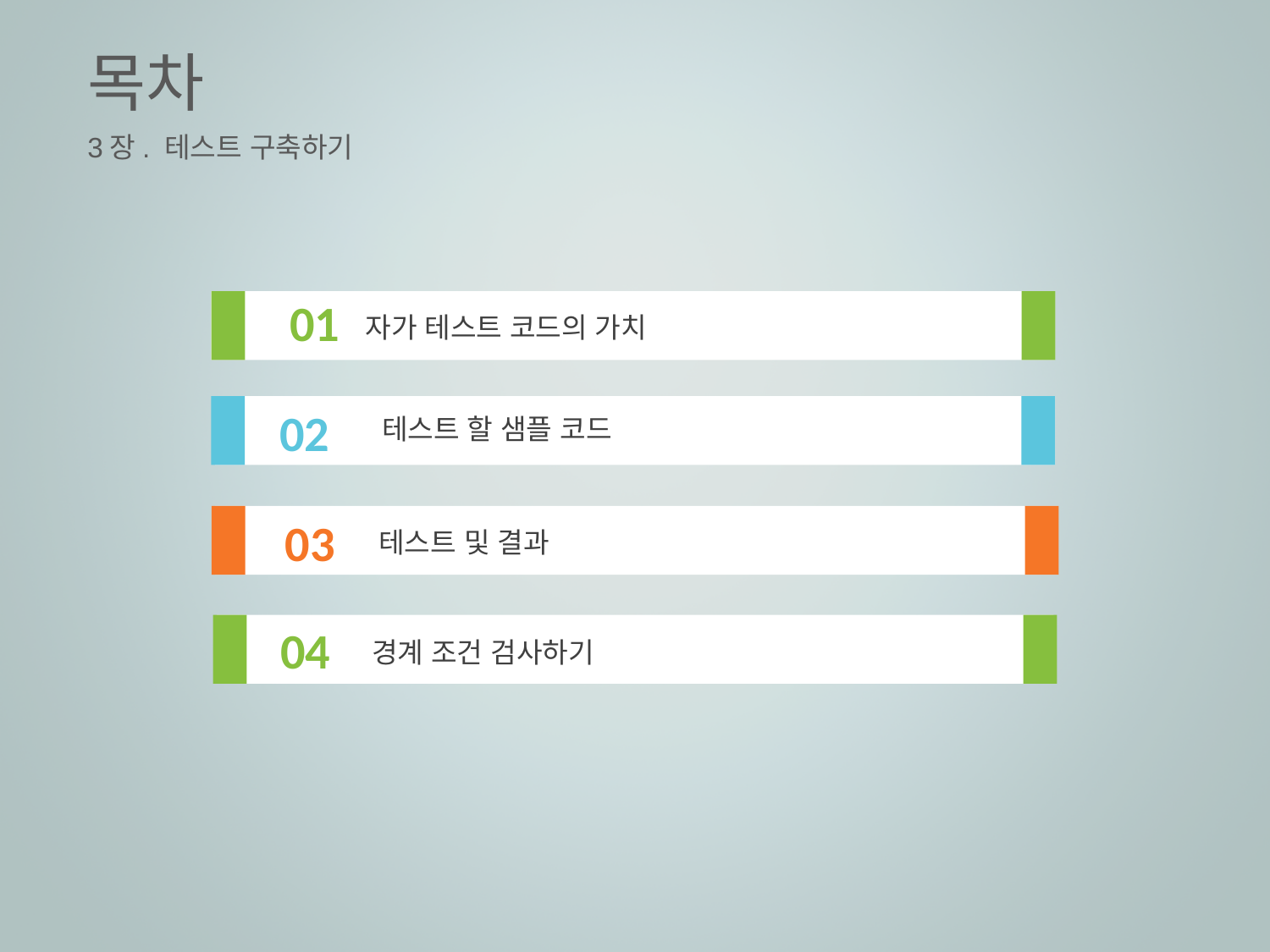

# 목차
3장. 테스트 구축하기
01

자가 테스트 코드의 가치
02
테스트 할 샘플 코드
03
테스트 및 결과
04

경계 조건 검사하기